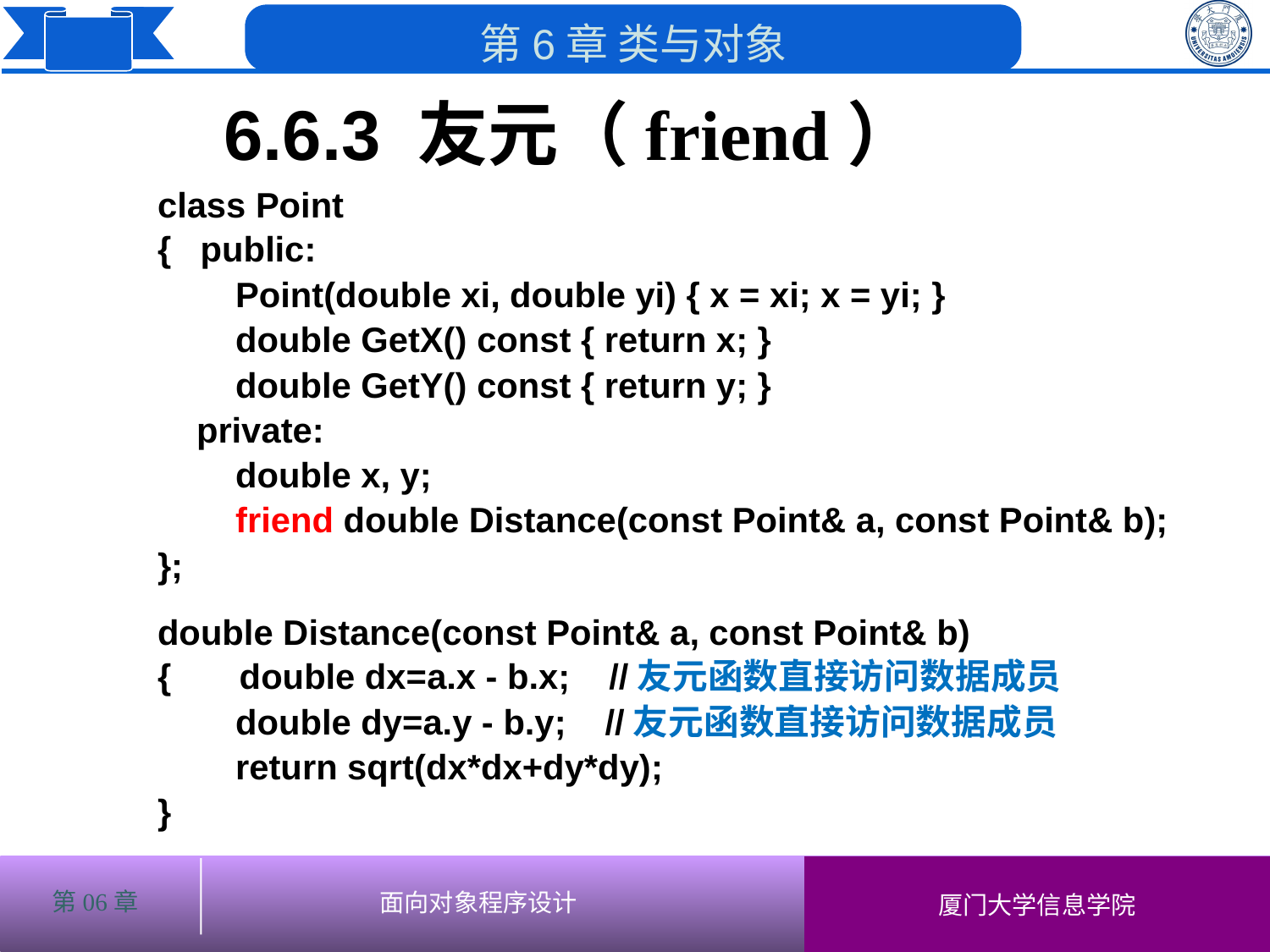

6.6.3 友元（friend）
# class Point
{   public:
        Point(double xi, double yi) { x = xi; x = yi; }
        double GetX() const { return x; }
        double GetY() const { return y; }
    private:
        double x, y;
        friend double Distance(const Point& a, const Point& b);
};
double Distance(const Point& a, const Point& b)
{       double dx=a.x - b.x;    //友元函数直接访问数据成员
        double dy=a.y - b.y;    //友元函数直接访问数据成员
        return sqrt(dx*dx+dy*dy);
}
17